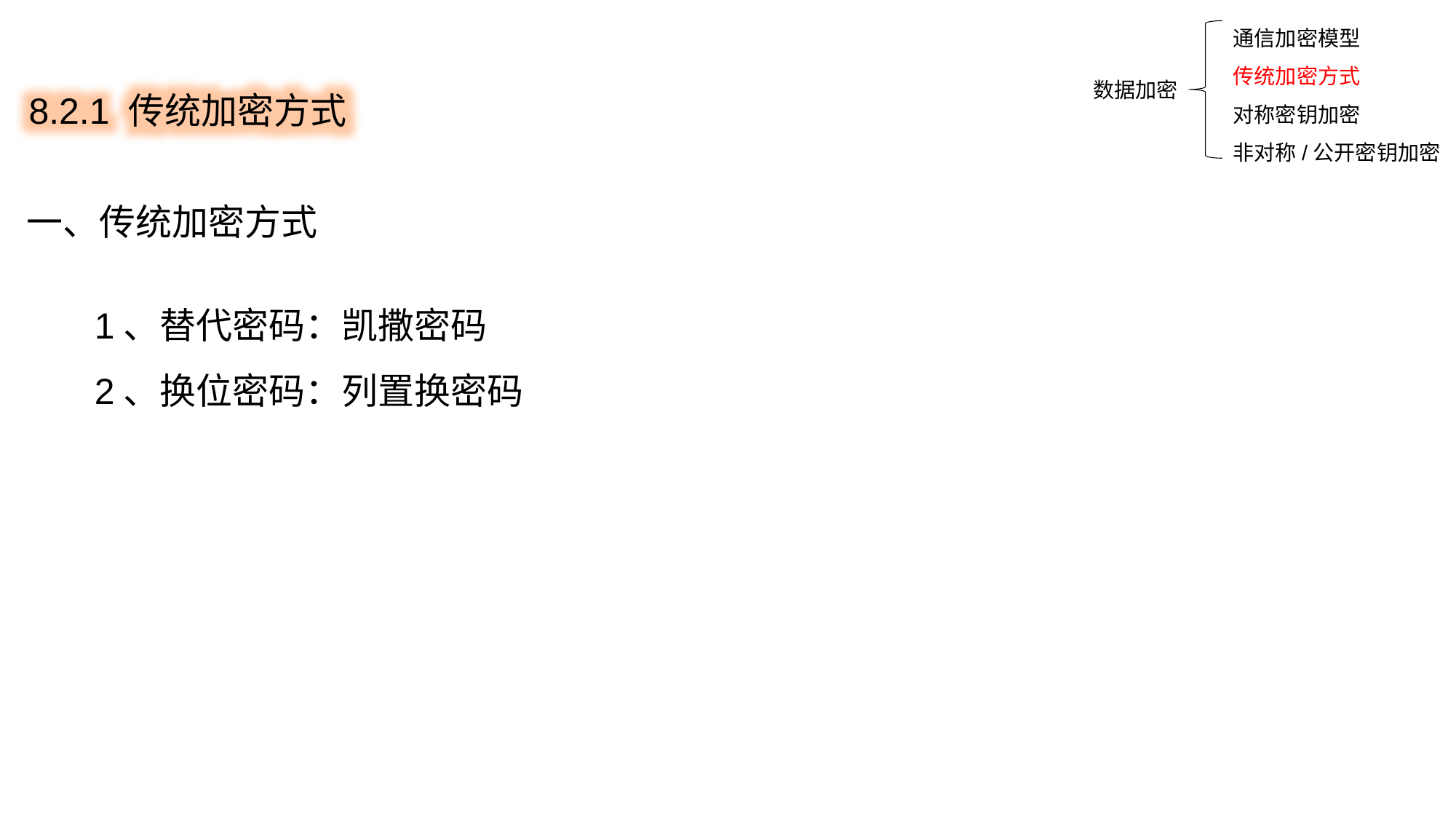

通信加密模型
传统加密方式
对称密钥加密
非对称/公开密钥加密

8.2.1 传统加密方式
数据加密
一、传统加密方式
1、替代密码：凯撒密码
2、换位密码：列置换密码